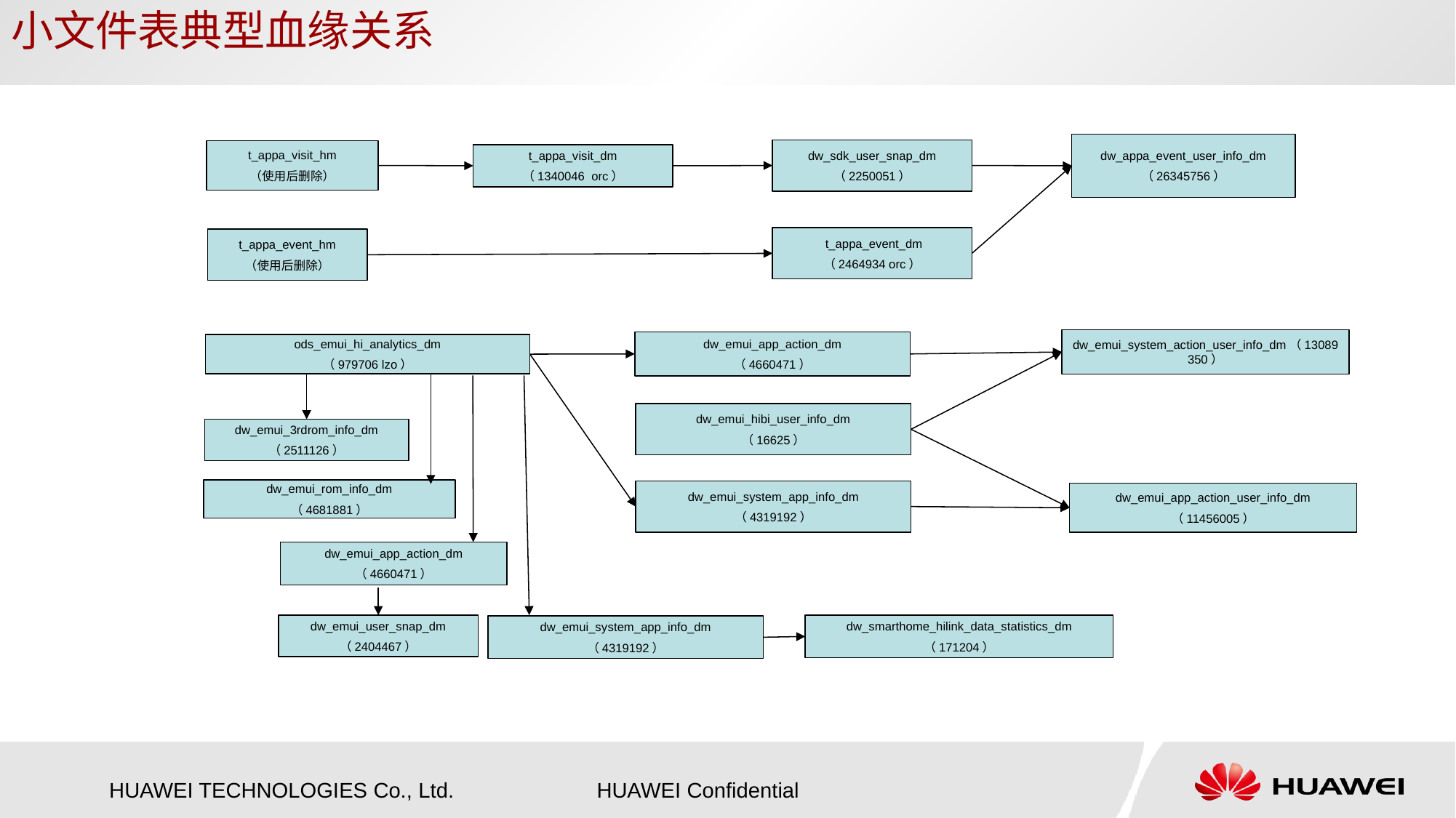

# 小文件表典型血缘关系
dw_appa_event_user_info_dm
（26345756）
dw_sdk_user_snap_dm
（2250051）
t_appa_visit_hm
（使用后删除）
t_appa_visit_dm
（1340046  orc）
 t_appa_event_dm
（2464934 orc）
t_appa_event_hm
（使用后删除）
dw_emui_system_action_user_info_dm（13089350）
dw_emui_app_action_dm
（4660471）
ods_emui_hi_analytics_dm
（979706 lzo）
dw_emui_hibi_user_info_dm
（16625）
dw_emui_3rdrom_info_dm
（2511126）
dw_emui_rom_info_dm
（4681881）
dw_emui_system_app_info_dm
（4319192）
dw_emui_app_action_user_info_dm
（11456005）
dw_emui_app_action_dm
（4660471）
dw_emui_user_snap_dm
（2404467）
dw_smarthome_hilink_data_statistics_dm
（171204）
dw_emui_system_app_info_dm
（4319192）